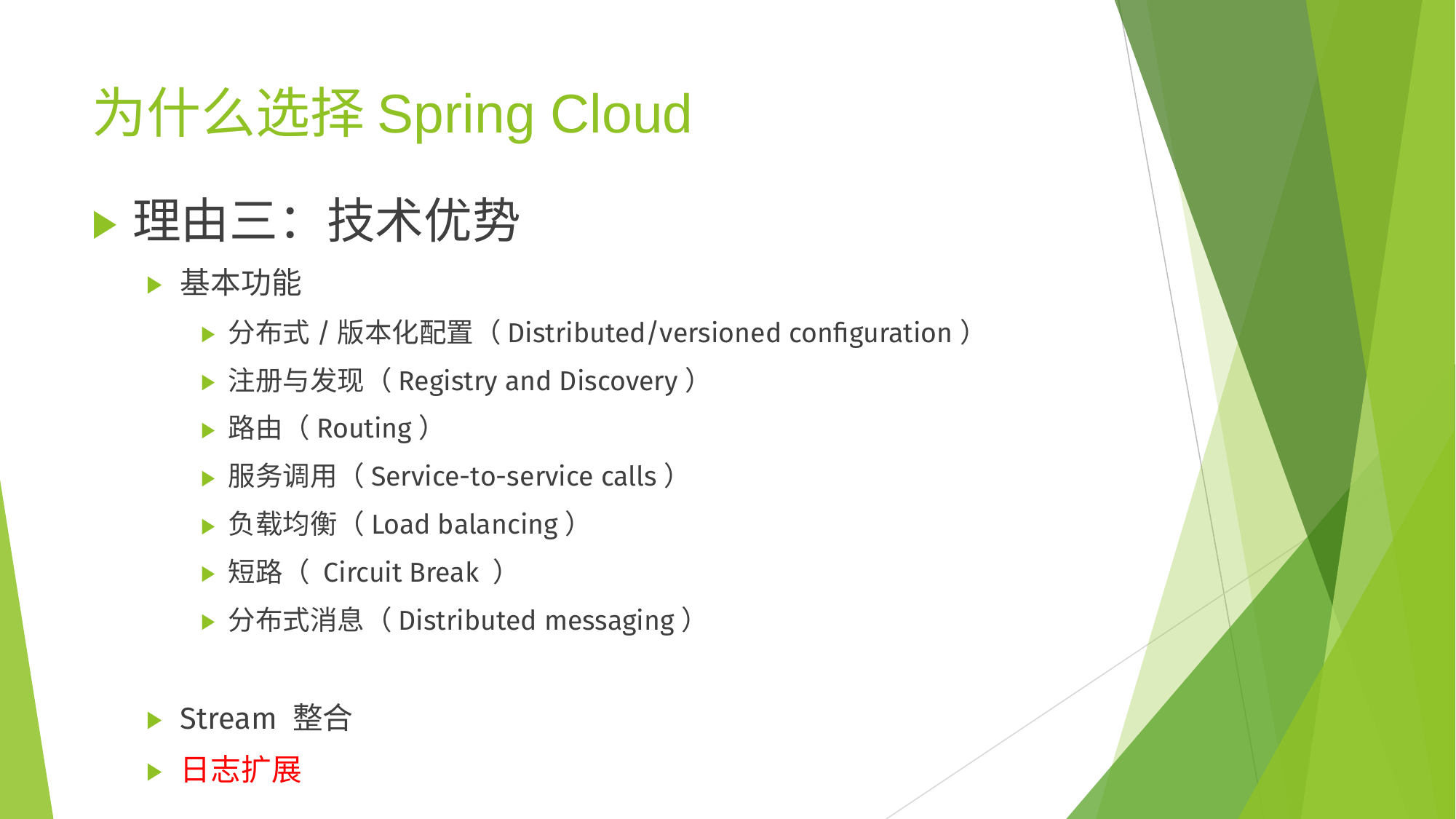

# 为什么选择Spring Cloud
理由三：技术优势
基本功能
分布式/版本化配置（Distributed/versioned configuration）
注册与发现（Registry and Discovery）
路由（Routing）
服务调用（Service-to-service calls）
负载均衡（Load balancing）
短路（ Circuit Break ）
分布式消息（Distributed messaging）

Stream 整合
日志扩展